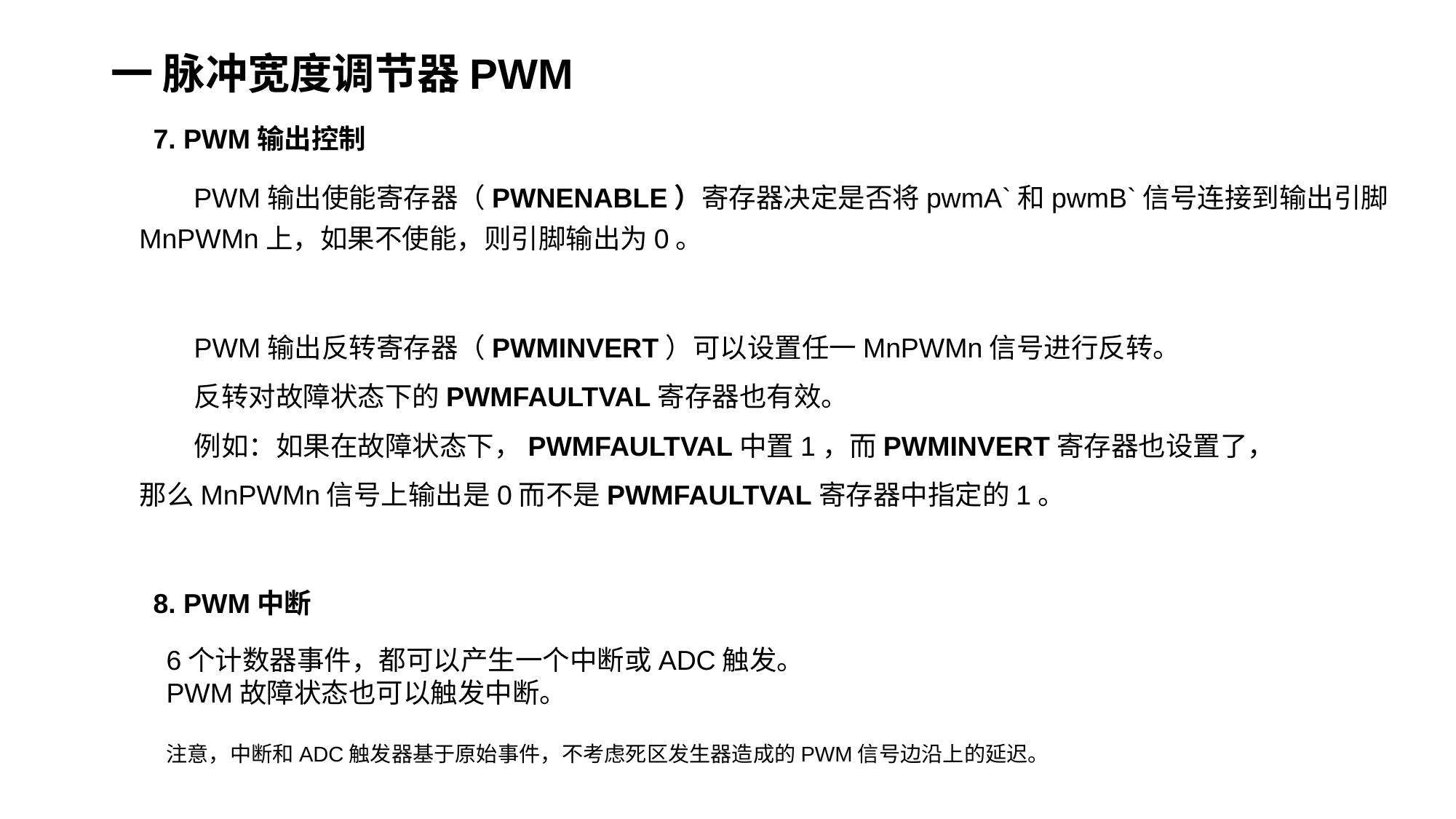

# 一 脉冲宽度调节器PWM
7. PWM输出控制
PWM输出使能寄存器（PWNENABLE）寄存器决定是否将pwmA`和pwmB`信号连接到输出引脚MnPWMn上，如果不使能，则引脚输出为0。
PWM输出反转寄存器（PWMINVERT）可以设置任一MnPWMn信号进行反转。
反转对故障状态下的PWMFAULTVAL寄存器也有效。
例如：如果在故障状态下，PWMFAULTVAL中置1，而PWMINVERT寄存器也设置了，那么MnPWMn信号上输出是0而不是PWMFAULTVAL寄存器中指定的1。
8. PWM中断
6个计数器事件，都可以产生一个中断或ADC触发。
PWM故障状态也可以触发中断。

注意，中断和ADC触发器基于原始事件，不考虑死区发生器造成的PWM信号边沿上的延迟。